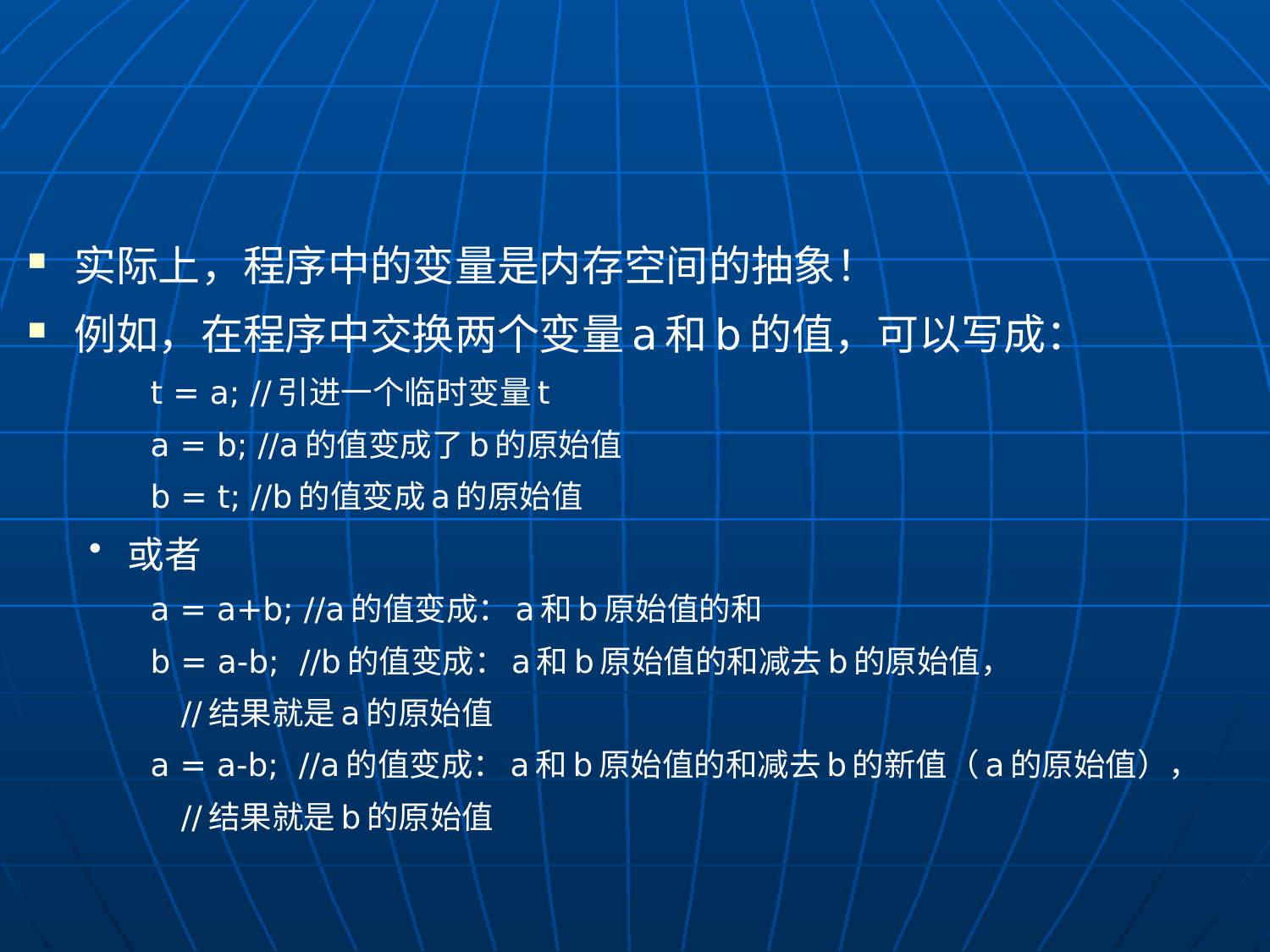

#
实际上，程序中的变量是内存空间的抽象！
例如，在程序中交换两个变量a和b的值，可以写成：
t = a; //引进一个临时变量t
a = b; //a的值变成了b的原始值
b = t; //b的值变成a的原始值
或者
a = a+b; //a的值变成：a和b原始值的和
b = a-b;  //b的值变成：a和b原始值的和减去b的原始值，
	   //结果就是a的原始值
a = a-b;  //a的值变成：a和b原始值的和减去b的新值（a的原始值），
	   //结果就是b的原始值